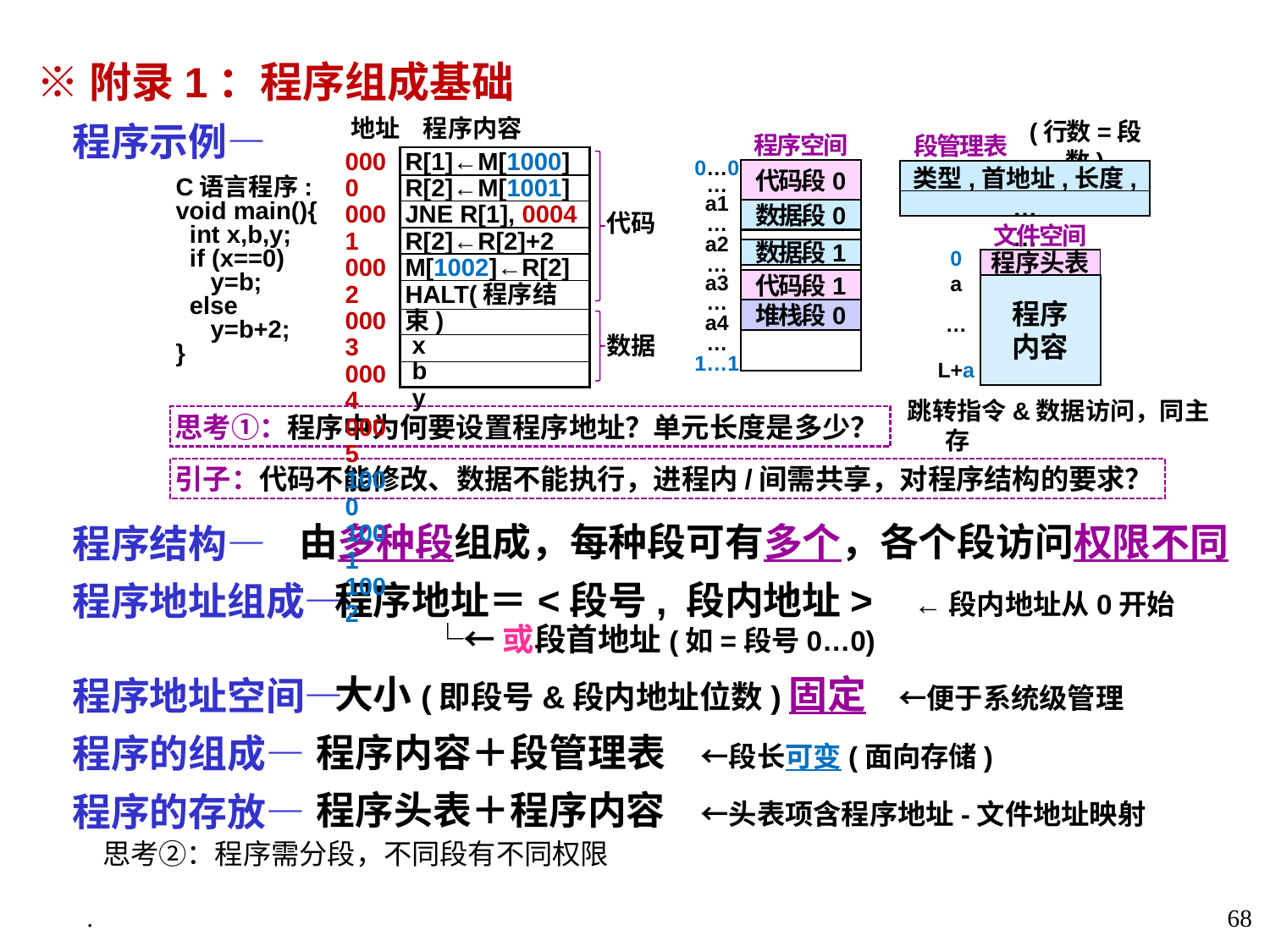

※附录1：程序组成基础
    程序示例—

    程序结构—
    程序地址组成—

    程序地址空间—
    程序的组成—
    程序的存放—
地址    程序内容
0000
0001
0002
0003
0004
0005
1000
1001
1002
R[1]←M[1000]
R[2]←M[1001]
JNE R[1], 0004
R[2]←R[2]+2
M[1002]←R[2]
HALT(程序结束)
 x
 b
 y

代码

数据

C语言程序:
void main(){
  int x,b,y;
  if (x==0)
     y=b;
  else
     y=b+2;
}
程序空间
0…0
…
a1
…
a2
…
a3
…
a4
…
1…1

 段管理表
(行数=段数)
类型,首地址,长度,…
…
代码段0
数据段0
数据段1
代码段1
堆栈段0
文件空间
程序头表
0
a

…

L+a
程序
内容
跳转指令&数据访问，同主存
思考①：程序中为何要设置程序地址？单元长度是多少？
引子：代码不能修改、数据不能执行，进程内/间需共享，对程序结构的要求？
 由多种段组成，每种段可有多个，各个段访问权限不同
     程序地址＝<段号, 段内地址>   ←段内地址从0开始
                     └←或段首地址(如=段号0…0)
     大小(即段号&段内地址位数)固定    ←便于系统级管理
   程序内容＋段管理表    ←段长可变(面向存储)
   程序头表＋程序内容    ←头表项含程序地址-文件地址映射
思考②：程序需分段，不同段有不同权限
.
68